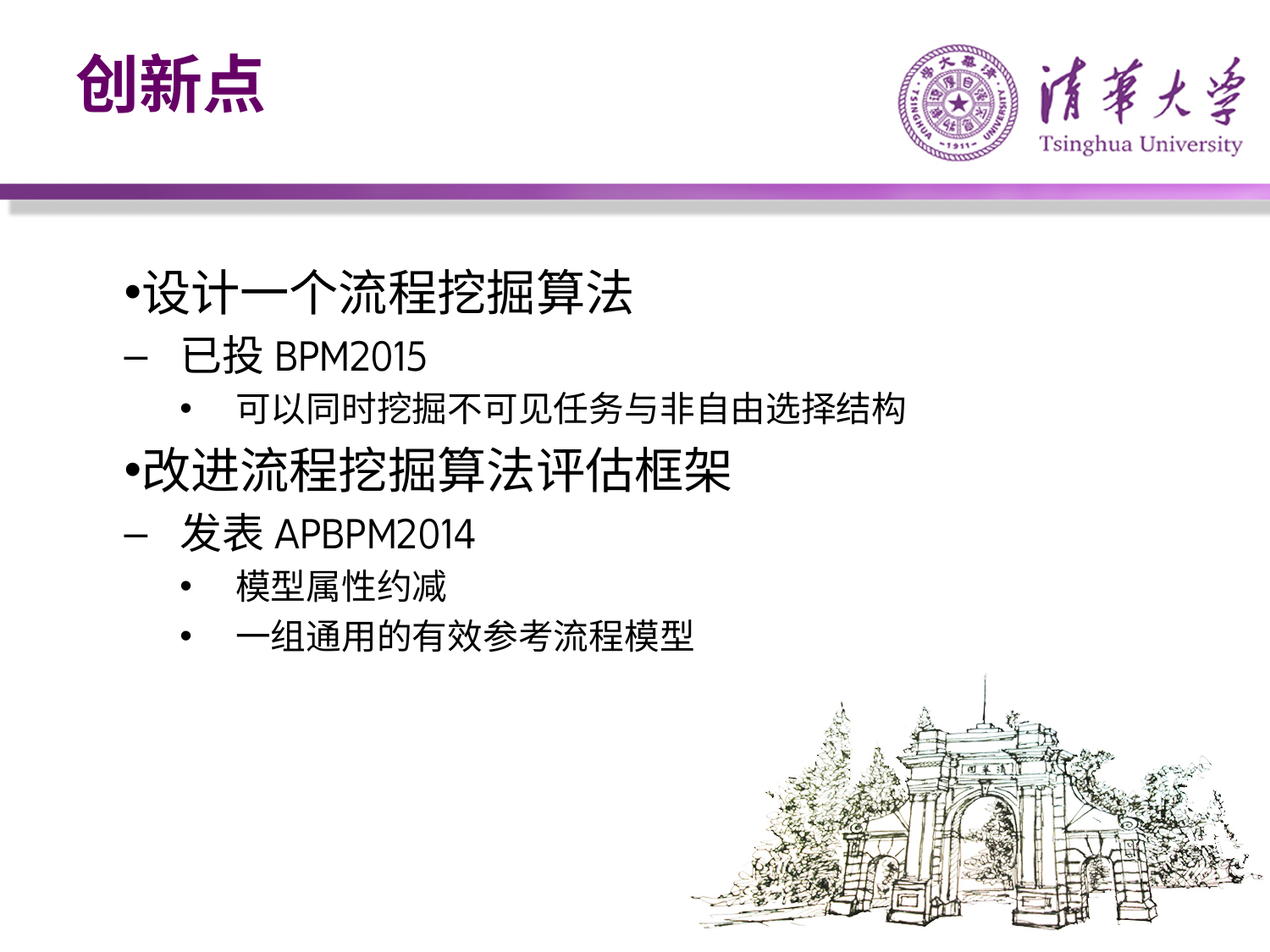

创新点
设计一个流程挖掘算法
已投BPM2015
可以同时挖掘不可见任务与非自由选择结构
改进流程挖掘算法评估框架
发表APBPM2014
模型属性约减
一组通用的有效参考流程模型